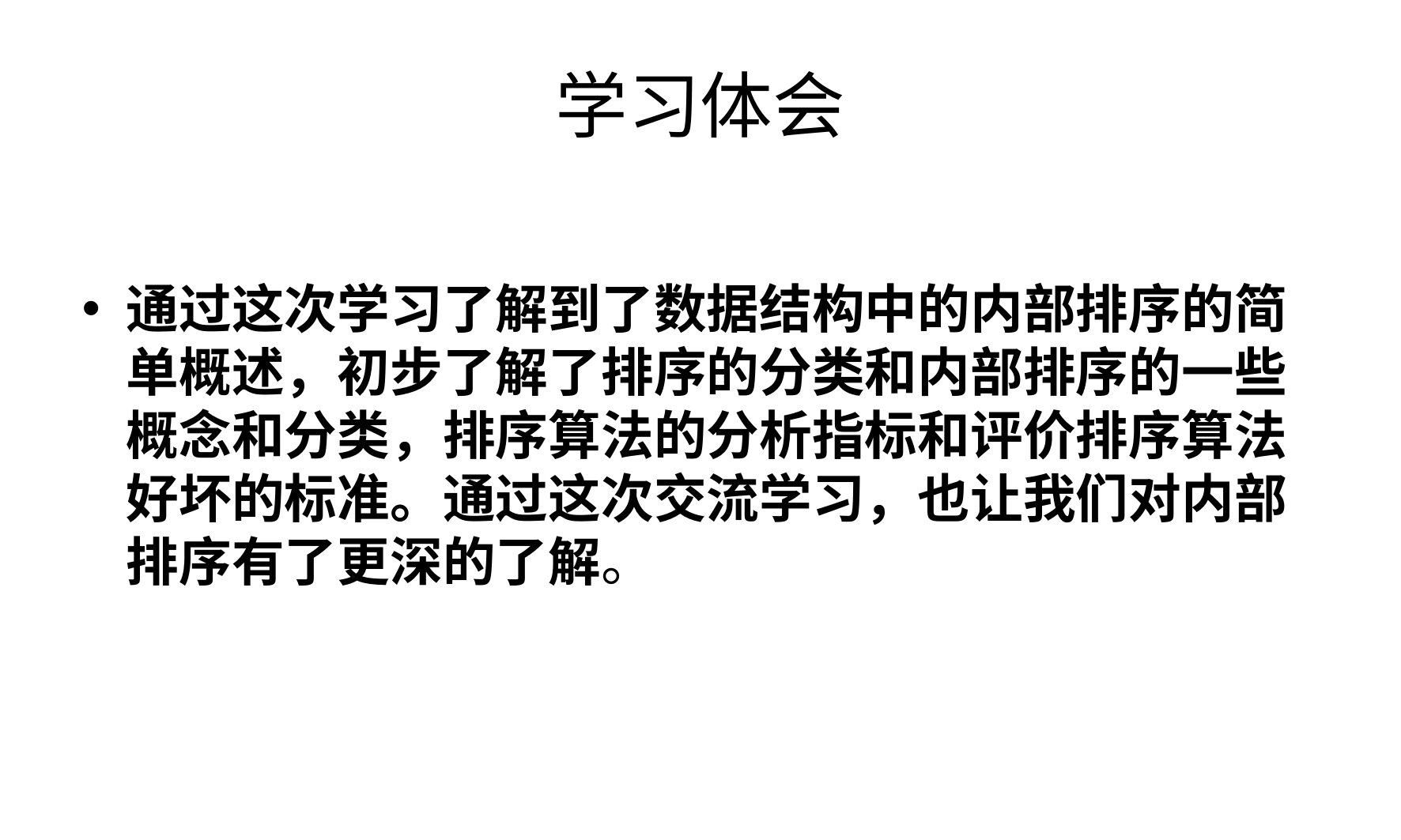

# 学习体会

通过这次学习了解到了数据结构中的内部排序的简单概述，初步了解了排序的分类和内部排序的一些概念和分类，排序算法的分析指标和评价排序算法好坏的标准。通过这次交流学习，也让我们对内部排序有了更深的了解。